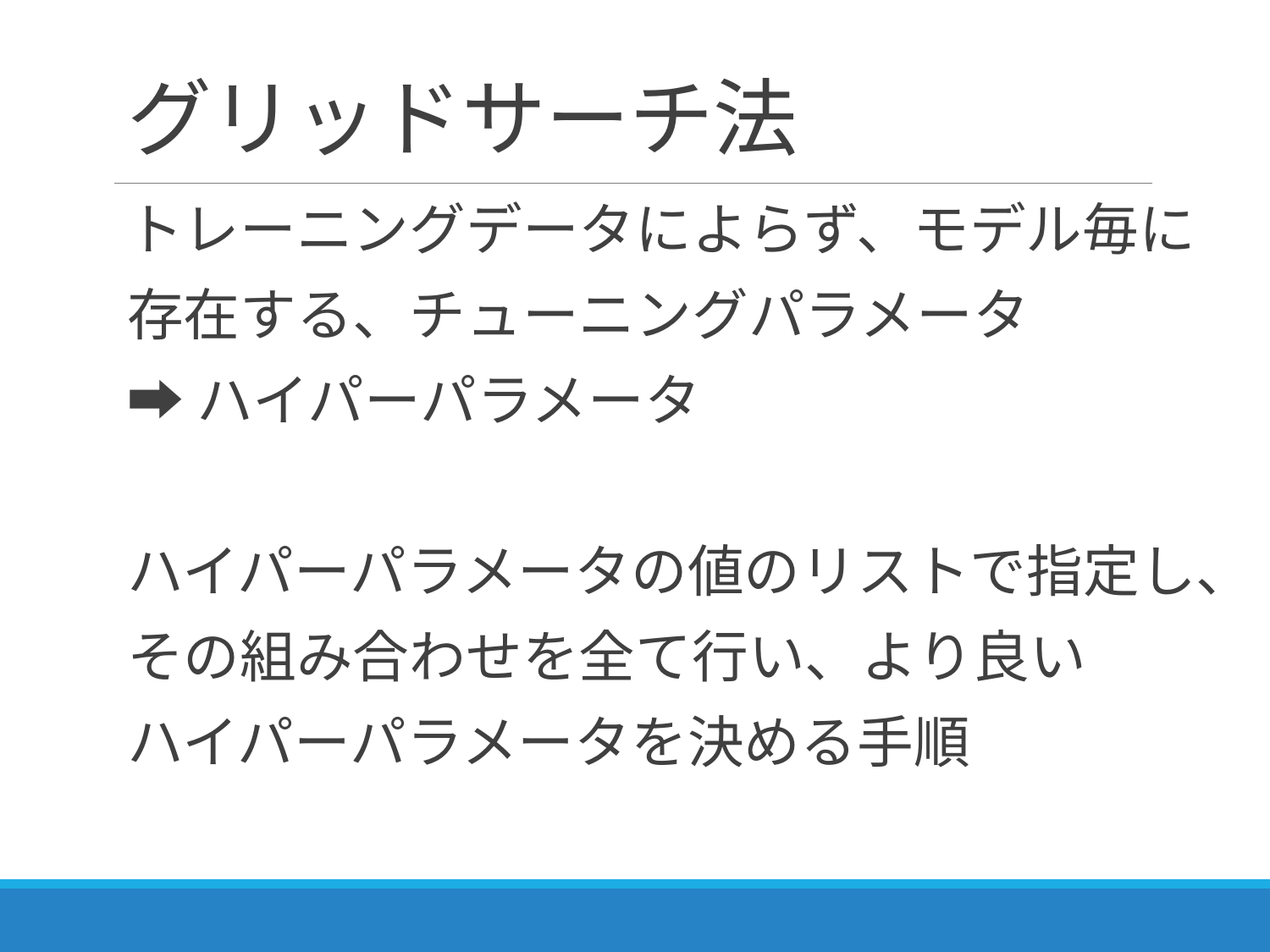

# グリッドサーチ法
トレーニングデータによらず、モデル毎に
存在する、チューニングパラメータ
➡ハイパーパラメータ

ハイパーパラメータの値のリストで指定し、
その組み合わせを全て行い、より良い
ハイパーパラメータを決める手順